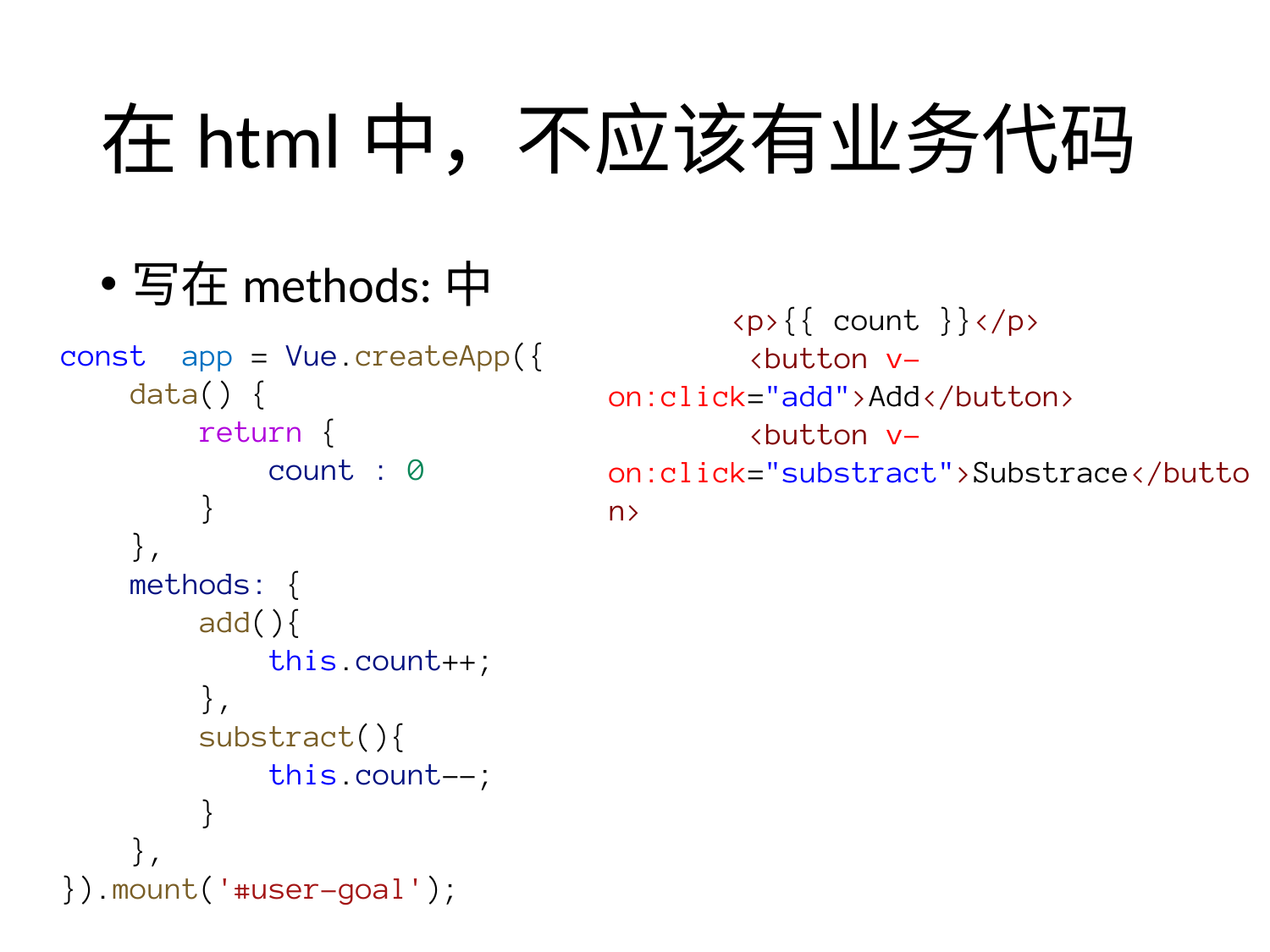

# 在html中，不应该有业务代码
写在methods:中
       <p>{{ count }}</p>
        <button v-on:click="add">Add</button>
        <button v-on:click="substract">Substrace</button>
const  app = Vue.createApp({
    data() {
        return {
            count : 0
        }
    },
    methods: {
        add(){
            this.count++;
        },
        substract(){
            this.count--;
        }
    },
}).mount('#user-goal');